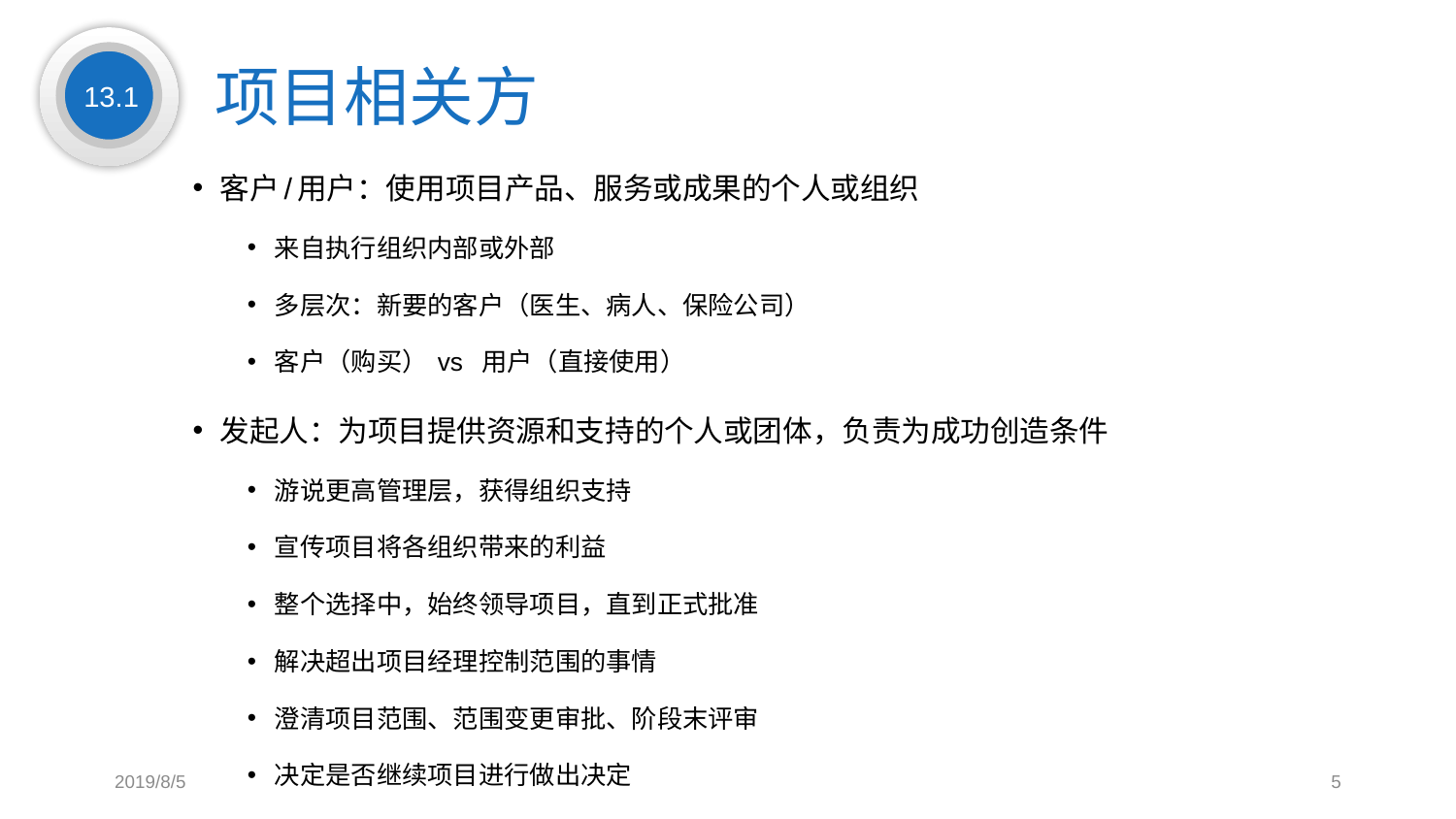

项目相关方
13.1
客户/用户：使用项目产品、服务或成果的个人或组织
来自执行组织内部或外部
多层次：新要的客户（医生、病人、保险公司）
客户（购买） vs  用户（直接使用）
发起人：为项目提供资源和支持的个人或团体，负责为成功创造条件
游说更高管理层，获得组织支持
宣传项目将各组织带来的利益
整个选择中，始终领导项目，直到正式批准
解决超出项目经理控制范围的事情
澄清项目范围、范围变更审批、阶段末评审
决定是否继续项目进行做出决定

2019/8/5
5